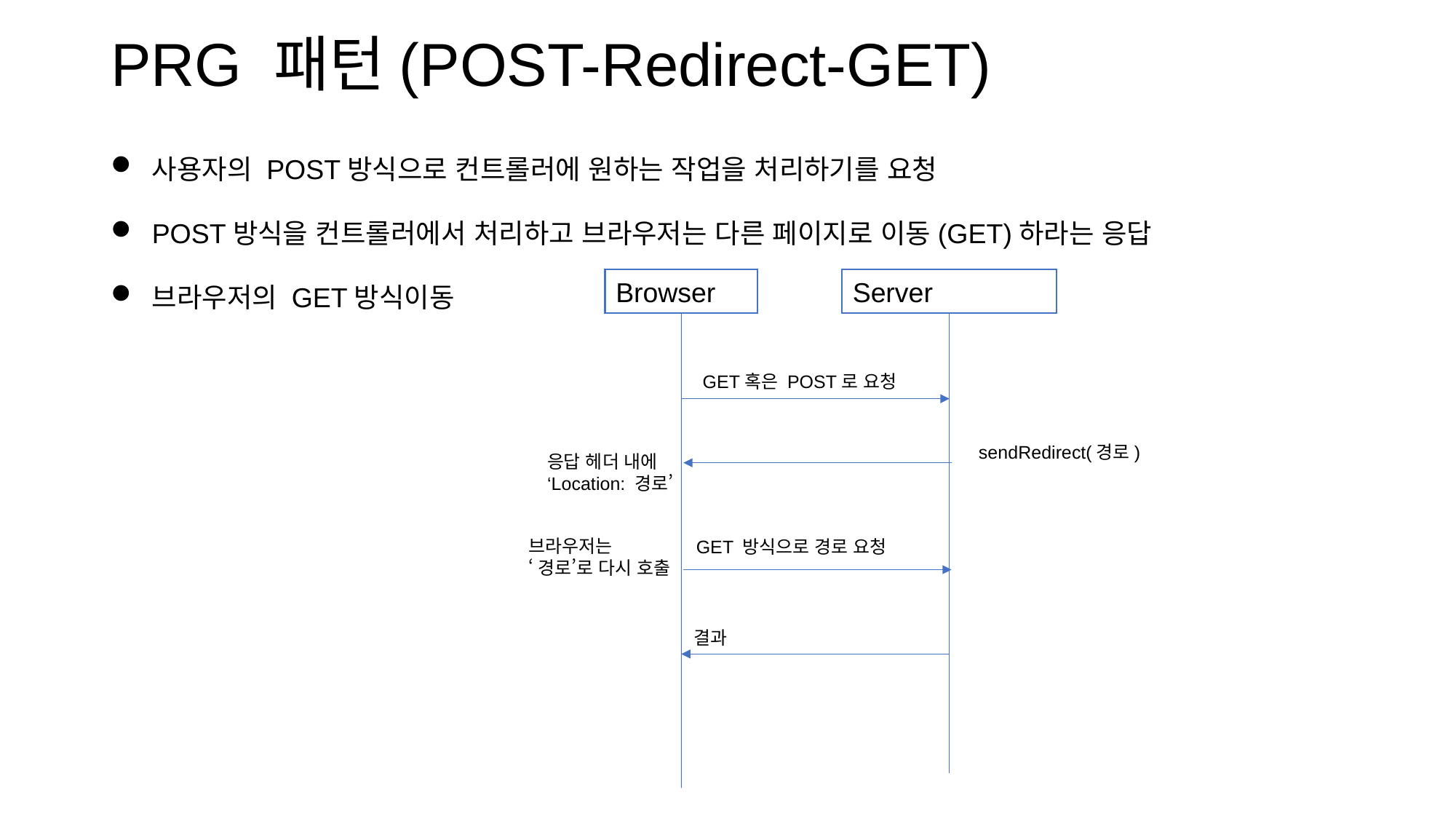

# PRG 패턴(POST-Redirect-GET)
사용자의 POST방식으로 컨트롤러에 원하는 작업을 처리하기를 요청
POST방식을 컨트롤러에서 처리하고 브라우저는 다른 페이지로 이동(GET)하라는 응답
브라우저의 GET방식이동

Browser
Server
GET혹은 POST로 요청
sendRedirect(경로)
응답 헤더 내에
‘Location: 경로’
브라우저는
‘경로’로 다시 호출
GET 방식으로 경로 요청
결과